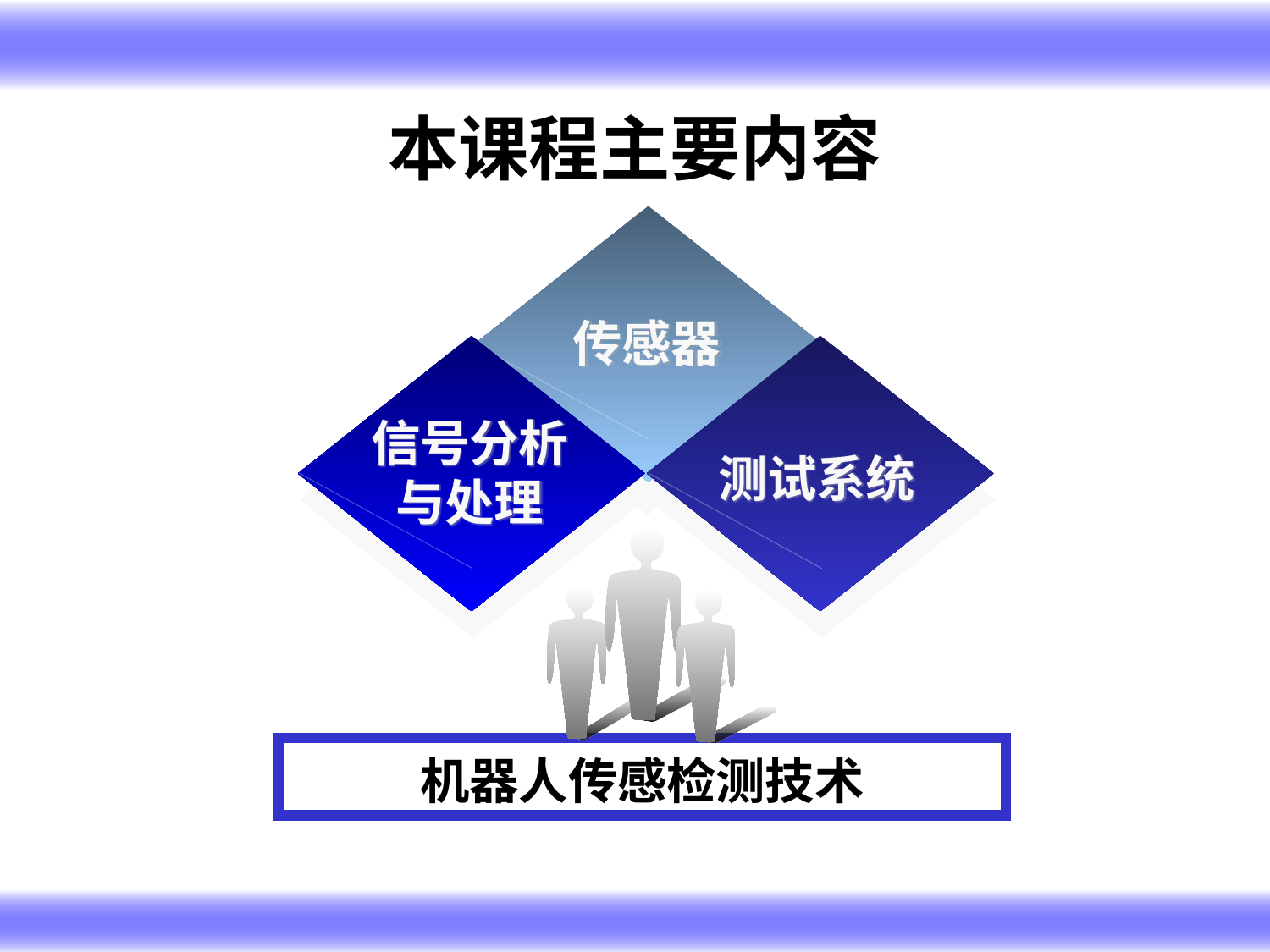

# 本课程主要内容

传感器

信号分析与处理
测试系统

机器人传感检测技术
2